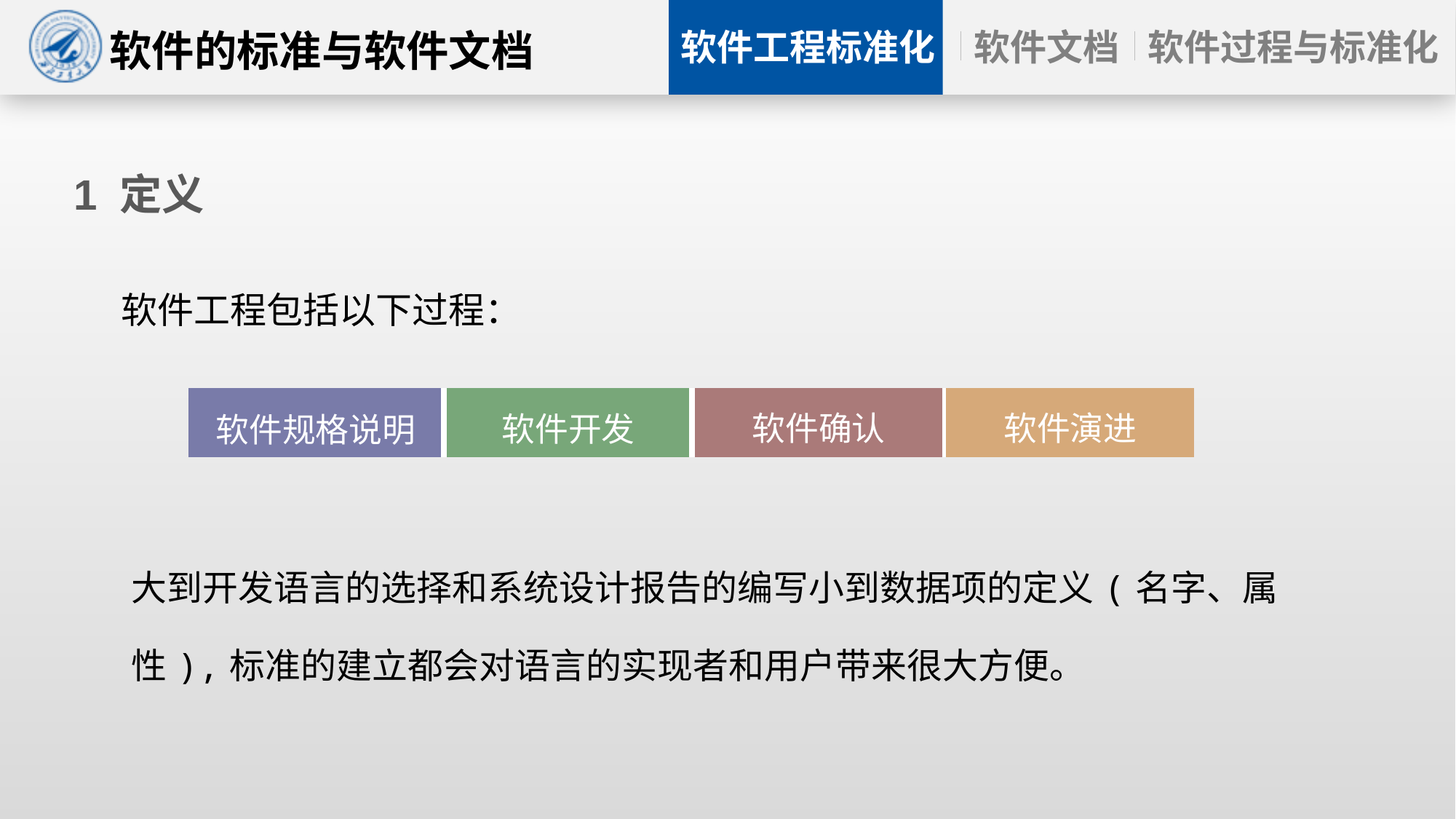

# 1 定义
软件工程包括以下过程：
| 软件规格说明 | 软件开发 | 软件确认 | 软件演进 |
| --- | --- | --- | --- |
大到开发语言的选择和系统设计报告的编写小到数据项的定义(名字、属性),标准的建立都会对语言的实现者和用户带来很大方便。